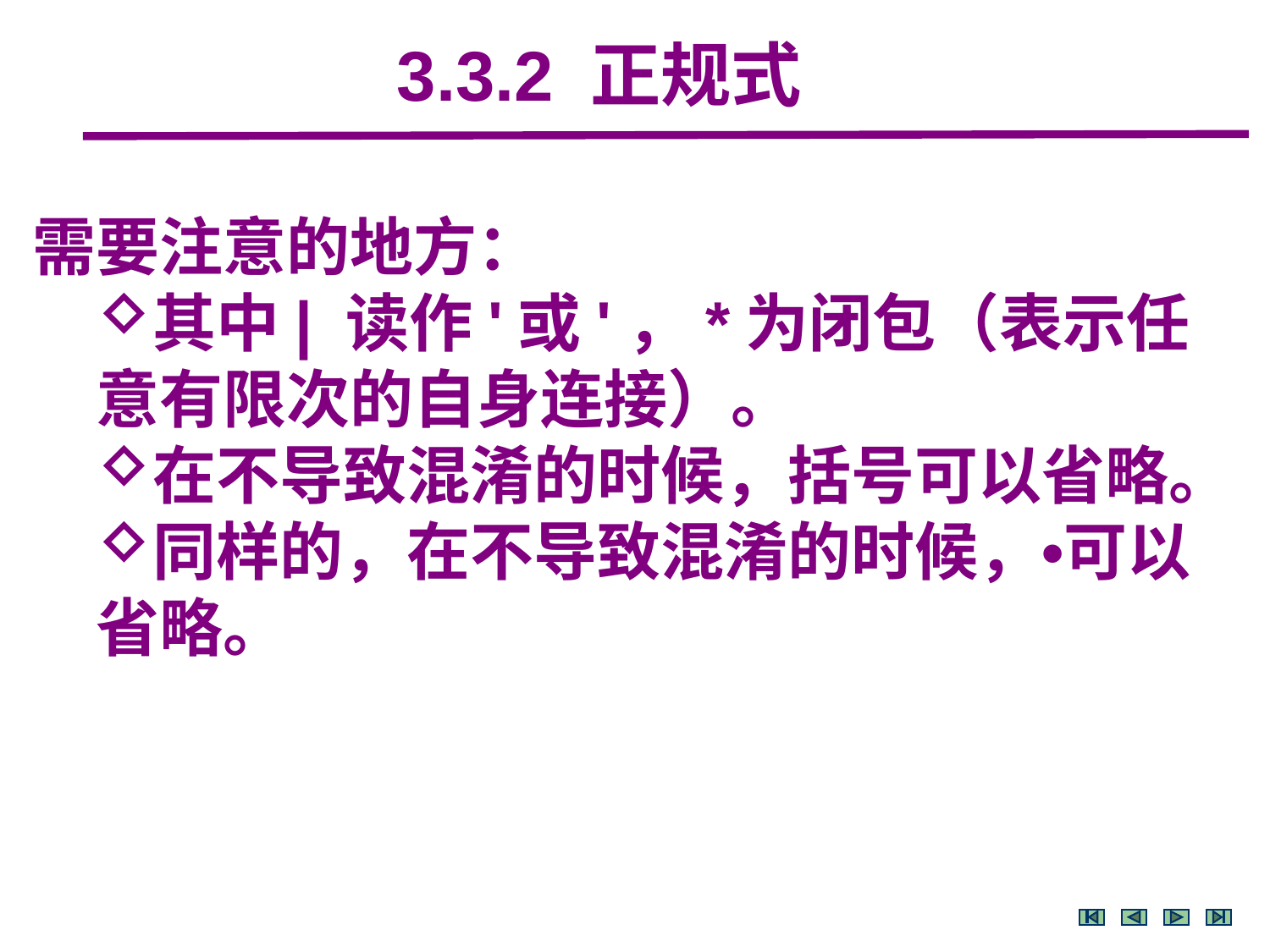

3.3.2 正规式
需要注意的地方：
其中| 读作'或'，*为闭包（表示任意有限次的自身连接）。
在不导致混淆的时候，括号可以省略。
同样的，在不导致混淆的时候，•可以省略。